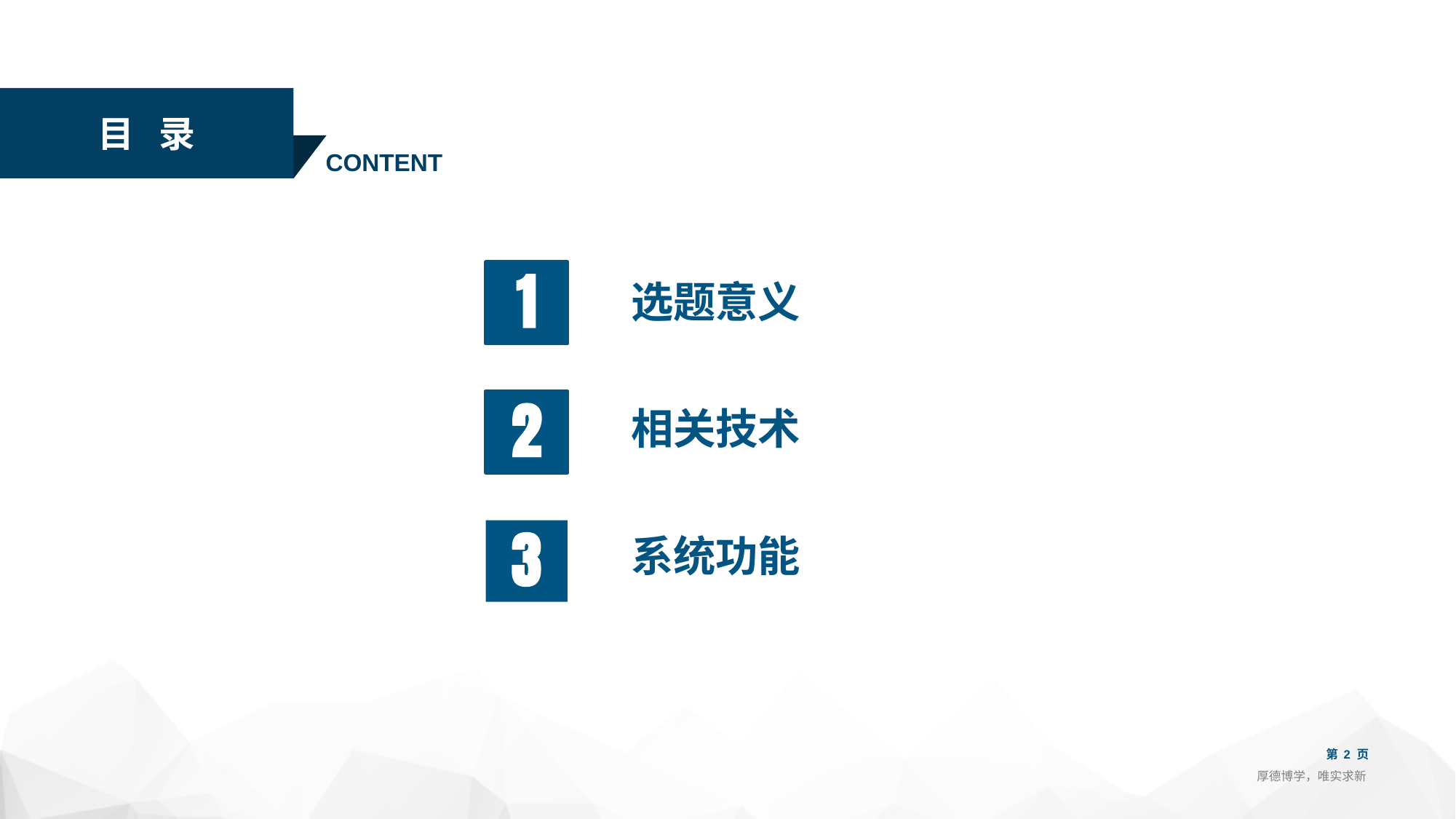

目   录

CONTENT
1
选题意义
2
相关技术
3
系统功能
第 2 页
厚德博学，唯实求新